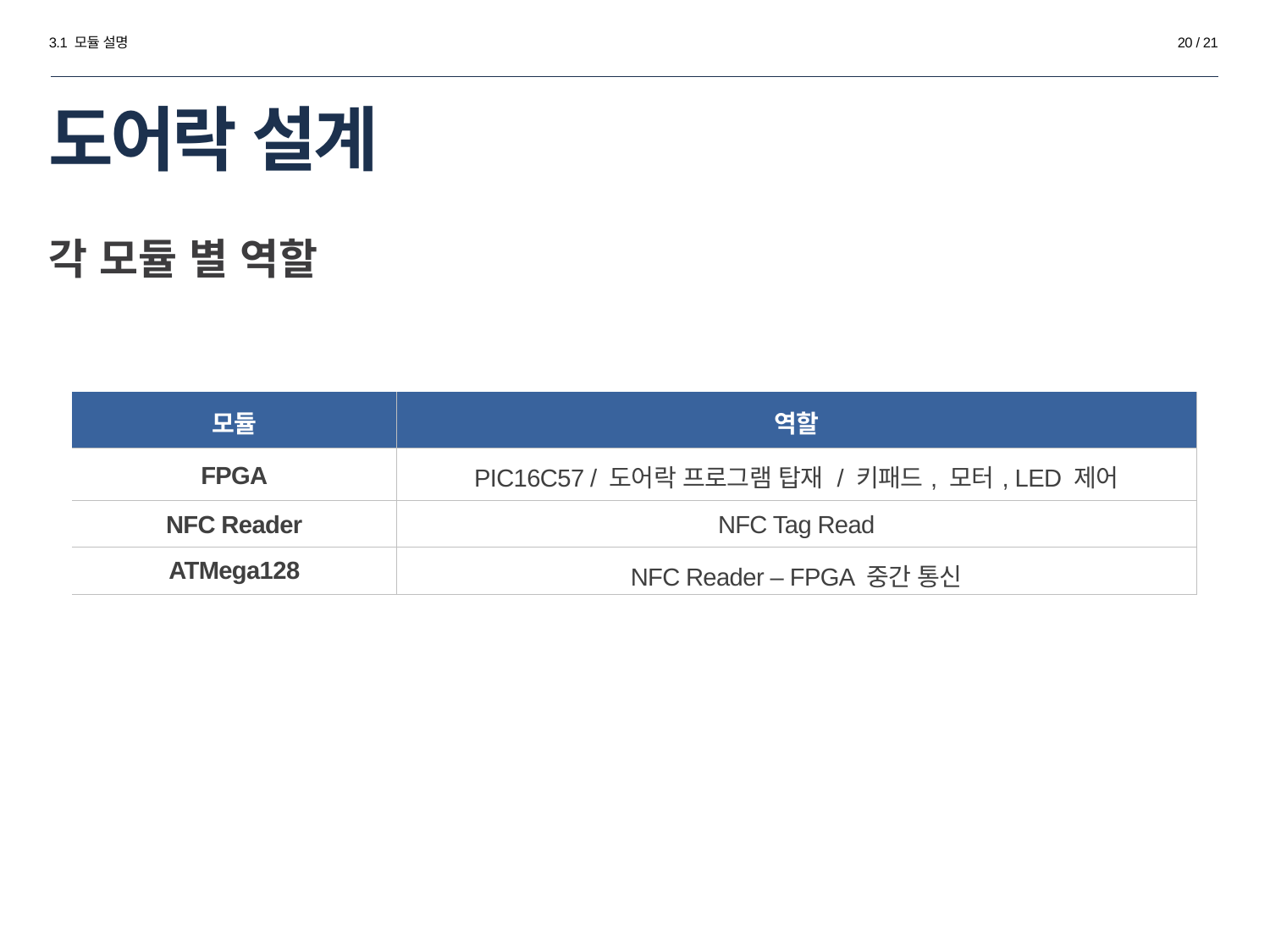

3.1 모듈 설명
20 / 21
# 도어락 설계
각 모듈 별 역할
| 모듈 | 역할 |
| --- | --- |
| FPGA | PIC16C57 / 도어락 프로그램 탑재 / 키패드, 모터, LED 제어 |
| NFC Reader | NFC Tag Read |
| ATMega128 | NFC Reader – FPGA 중간 통신 |